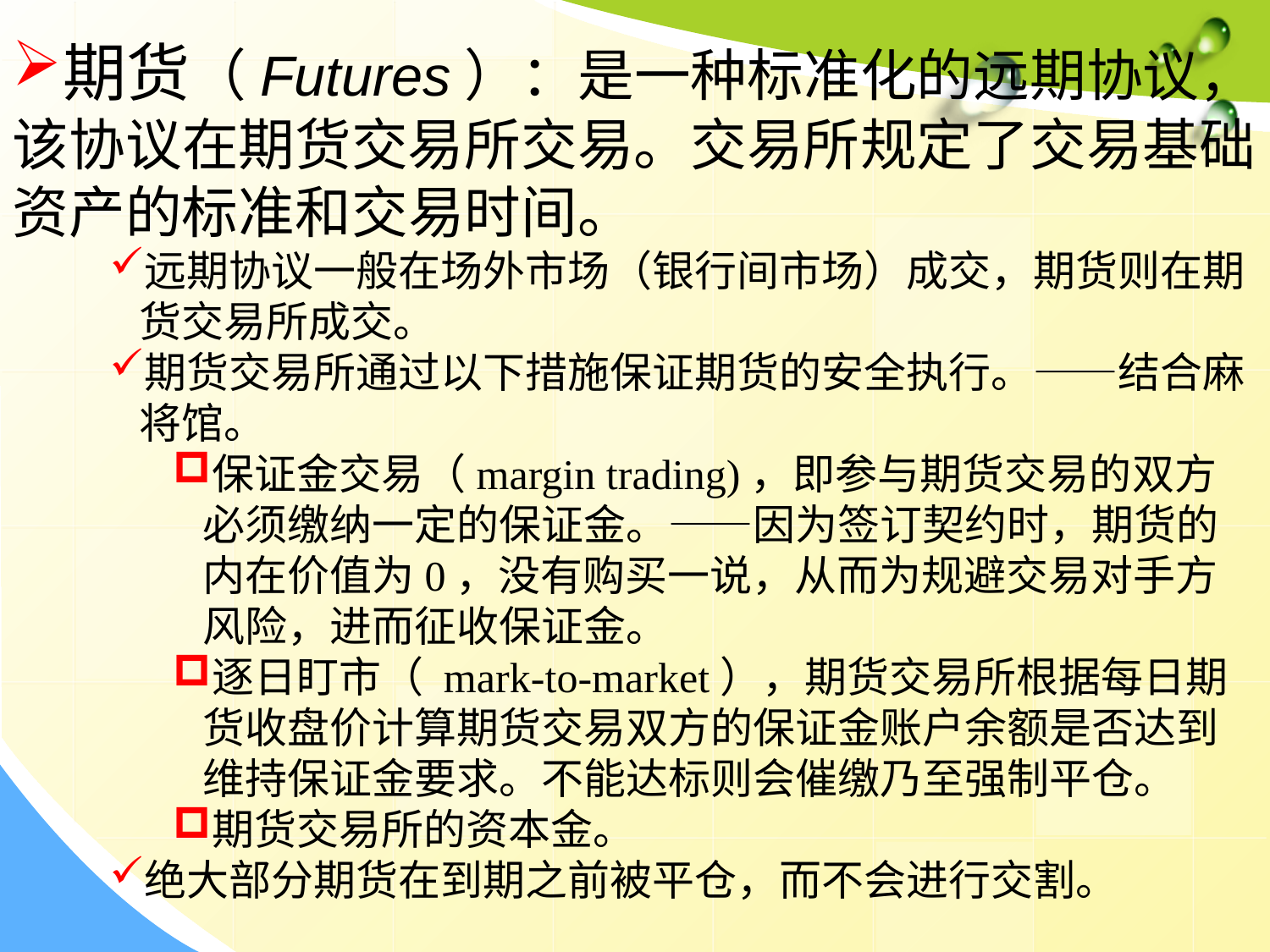

期货（Futures）：是一种标准化的远期协议，该协议在期货交易所交易。交易所规定了交易基础资产的标准和交易时间。
远期协议一般在场外市场（银行间市场）成交，期货则在期货交易所成交。
期货交易所通过以下措施保证期货的安全执行。——结合麻将馆。
保证金交易（margin trading)，即参与期货交易的双方必须缴纳一定的保证金。——因为签订契约时，期货的内在价值为0，没有购买一说，从而为规避交易对手方风险，进而征收保证金。
逐日盯市（ mark-to-market），期货交易所根据每日期货收盘价计算期货交易双方的保证金账户余额是否达到维持保证金要求。不能达标则会催缴乃至强制平仓。
期货交易所的资本金。
绝大部分期货在到期之前被平仓，而不会进行交割。